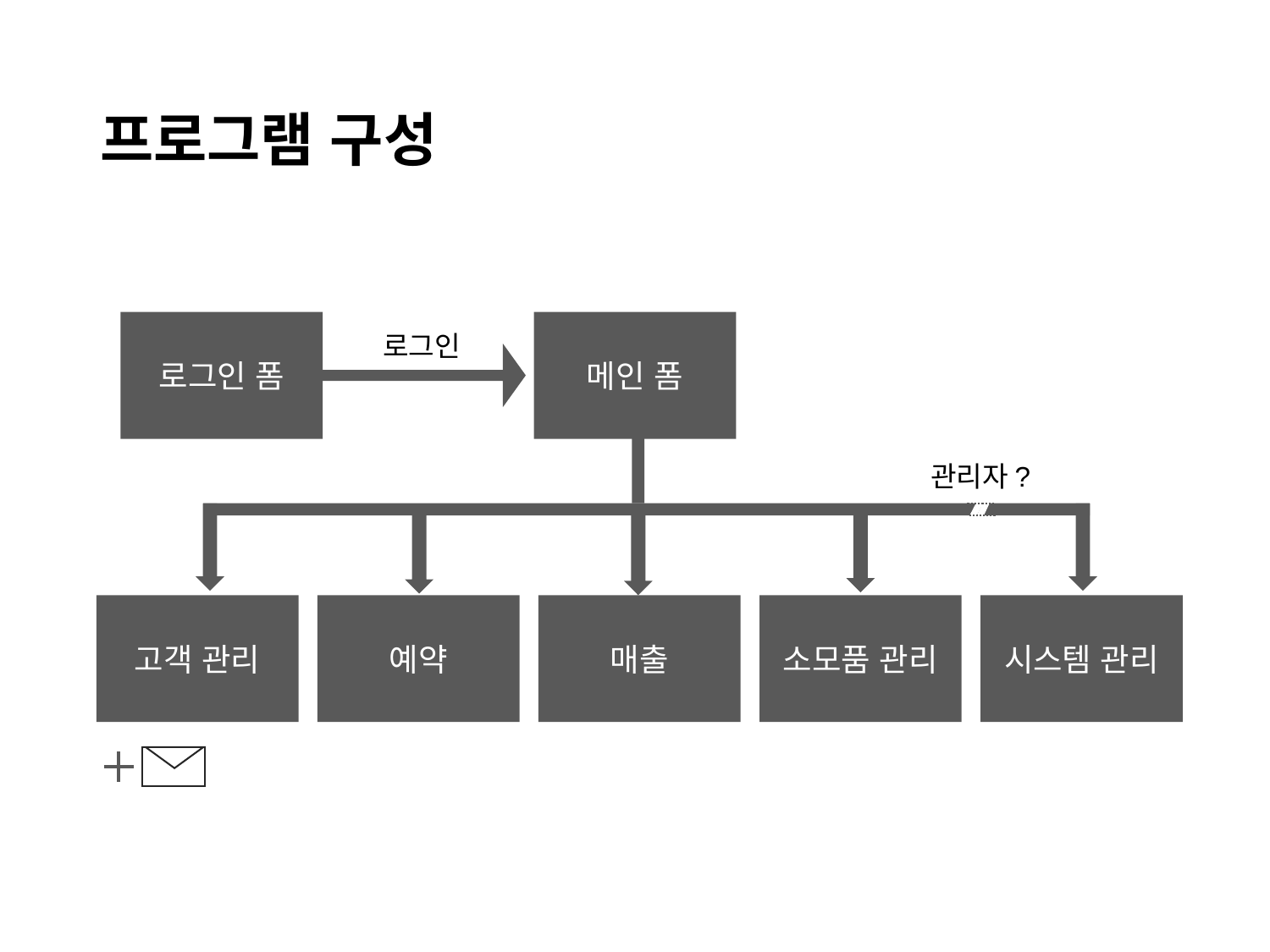

# 프로그램 구성
로그인 폼
메인 폼
로그인

관리자?

고객 관리
예약
매출
소모품 관리
시스템 관리